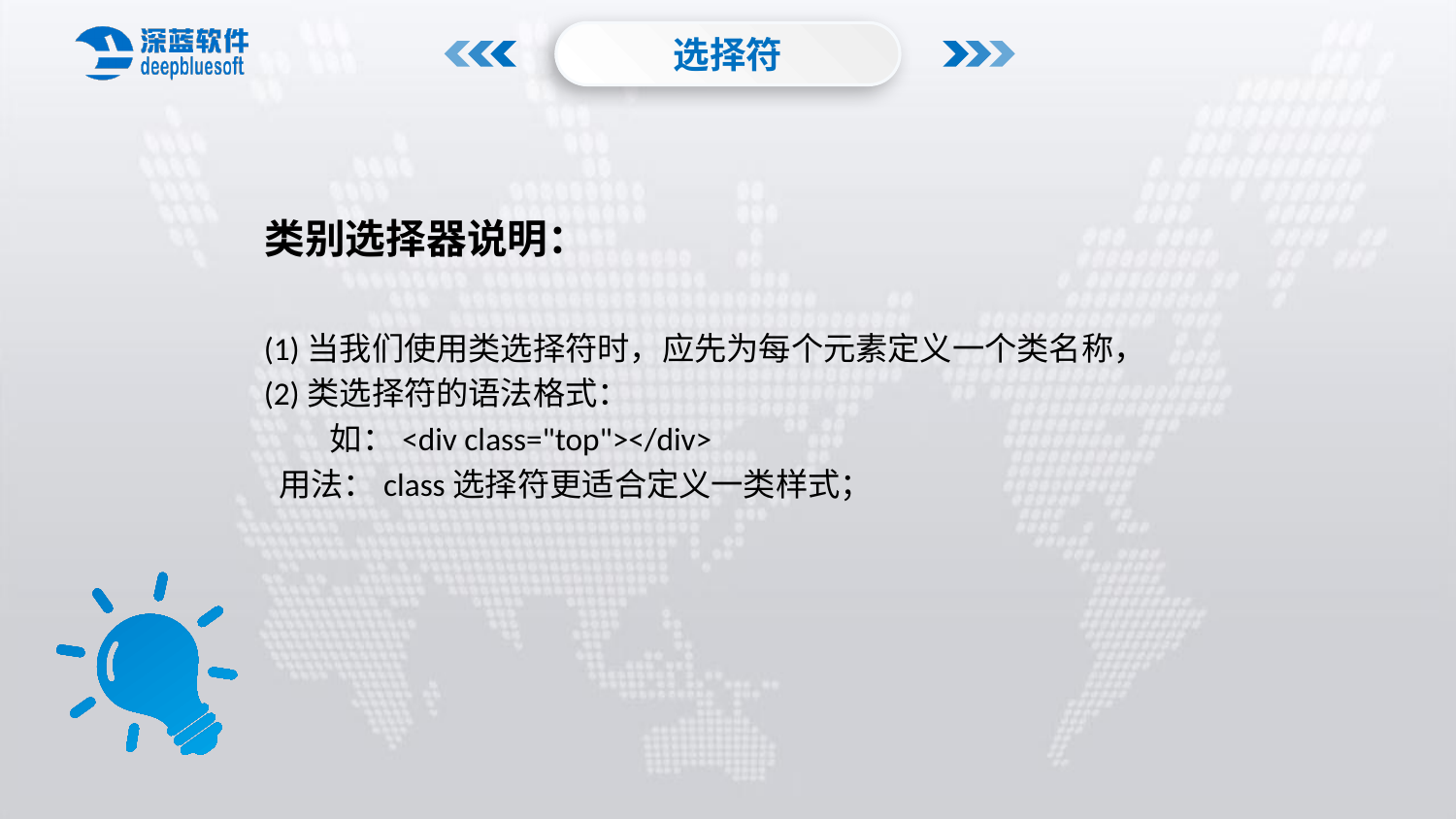

选择符

类别选择器说明：

(1)当我们使用类选择符时，应先为每个元素定义一个类名称，
(2)类选择符的语法格式：
        如：<div class="top"></div>
 用法：class选择符更适合定义一类样式；